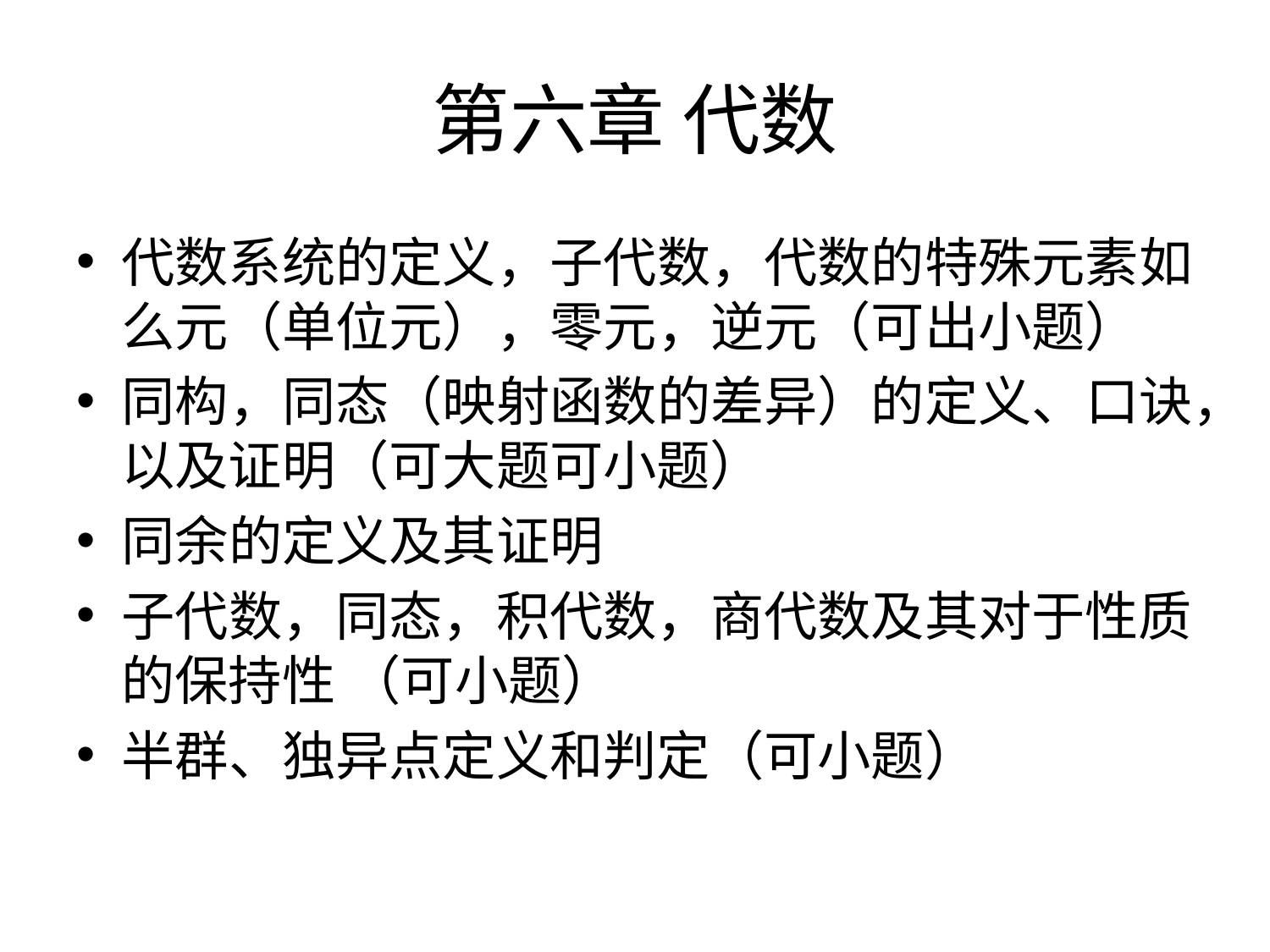

# 第六章 代数
代数系统的定义，子代数，代数的特殊元素如么元（单位元），零元，逆元（可出小题）
同构，同态（映射函数的差异）的定义、口诀，以及证明（可大题可小题）
同余的定义及其证明
子代数，同态，积代数，商代数及其对于性质的保持性 （可小题）
半群、独异点定义和判定（可小题）